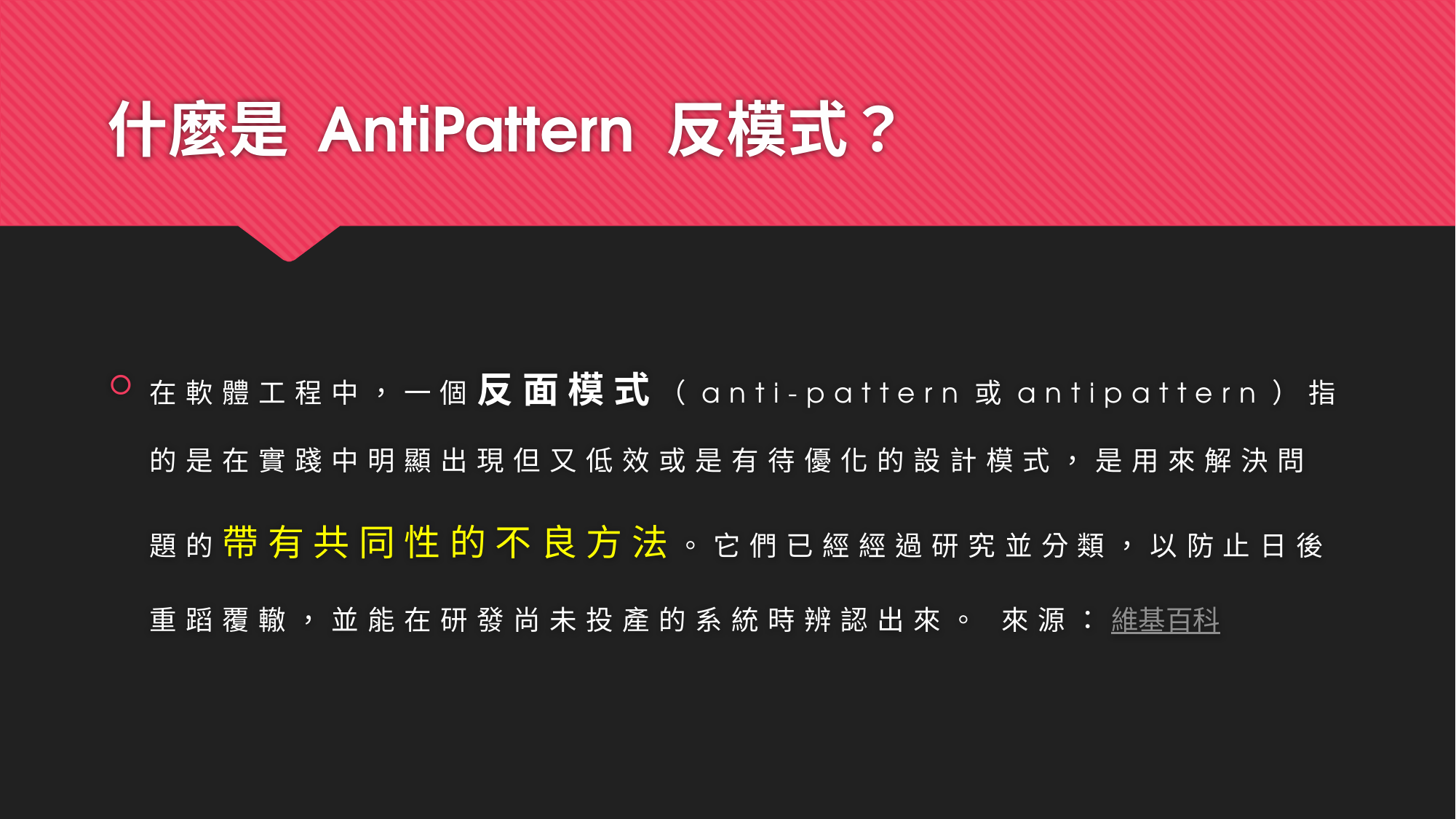

# 什麼是 AntiPattern 反模式？
在軟體工程中，一個反面模式（anti-pattern或antipattern）指的是在實踐中明顯出現但又低效或是有待優化的設計模式，是用來解決問題的帶有共同性的不良方法。它們已經經過研究並分類，以防止日後重蹈覆轍，並能在研發尚未投產的系統時辨認出來。 來源：維基百科